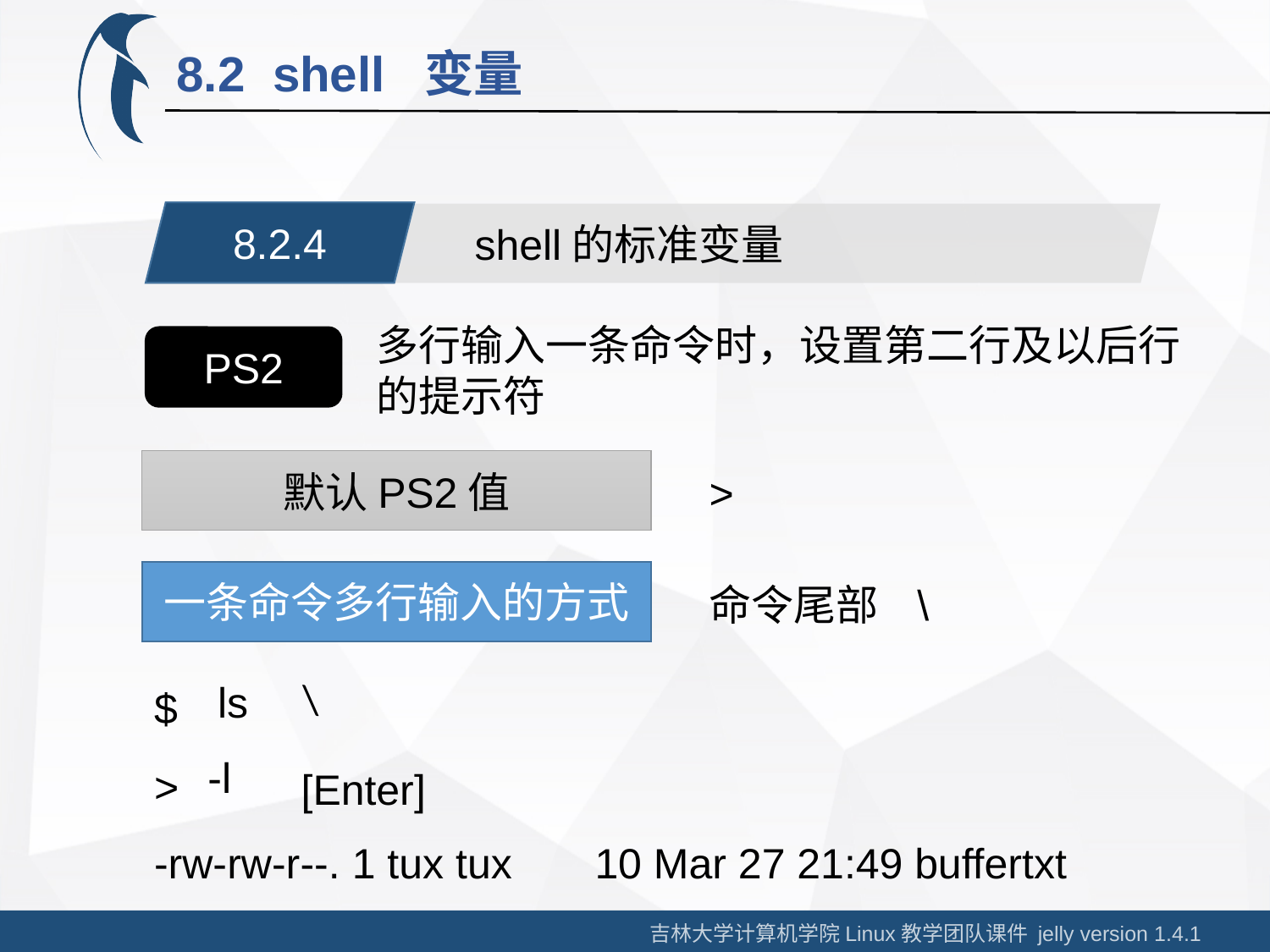

8.2  shell  变量
8.2.4
shell的标准变量
多行输入一条命令时，设置第二行及以后行的提示符
PS2
默认PS2值
>
一条命令多行输入的方式
命令尾部   \

>
-rw-rw-r--. 1 tux tux       10 Mar 27 21:49 buffertxt
\
ls
[Enter]
-l